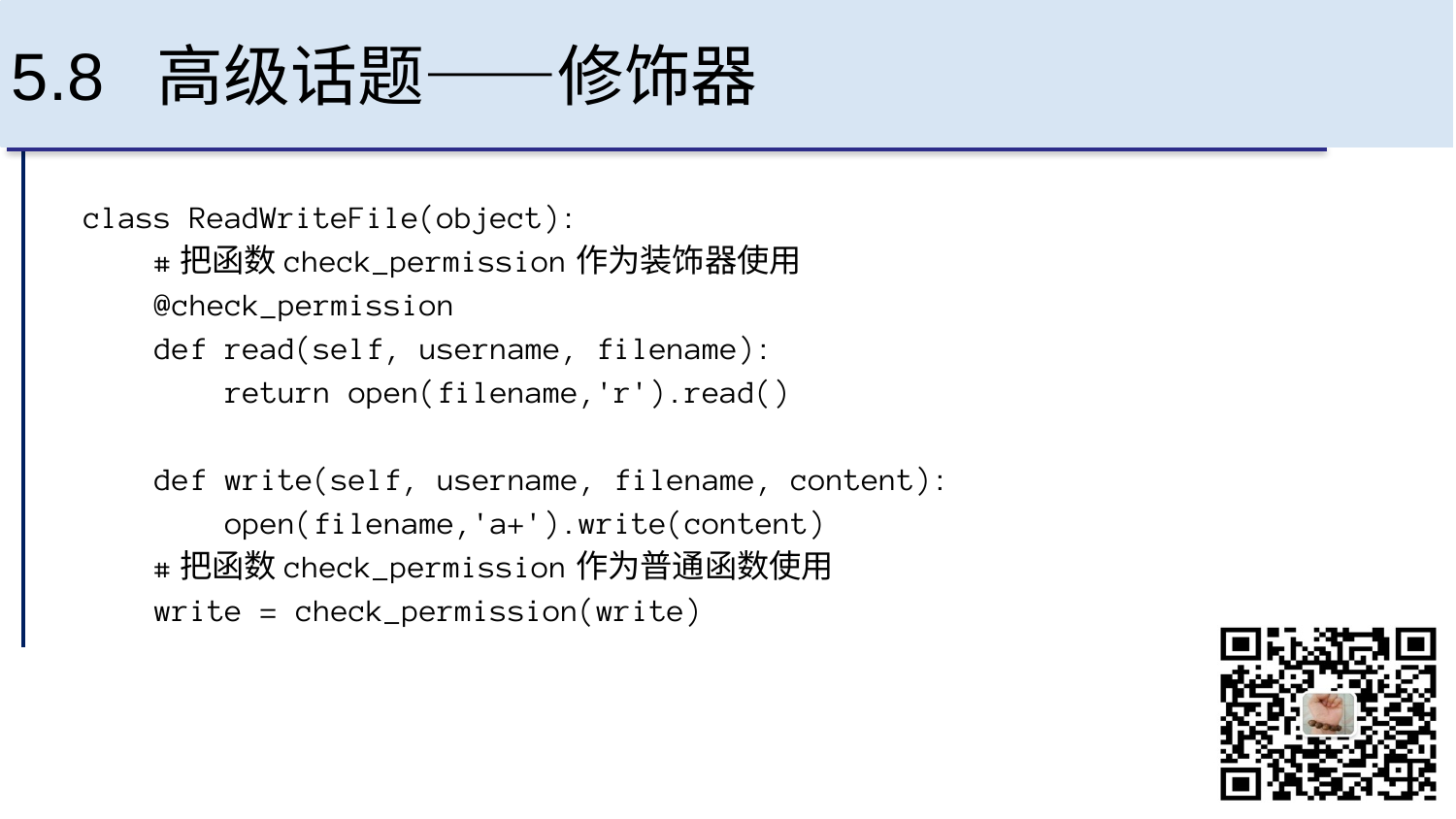

# 5.8  高级话题——修饰器
class ReadWriteFile(object):
    #把函数check_permission作为装饰器使用
    @check_permission
    def read(self, username, filename):
        return open(filename,'r').read()

    def write(self, username, filename, content):
        open(filename,'a+').write(content)
    #把函数check_permission作为普通函数使用
    write = check_permission(write)